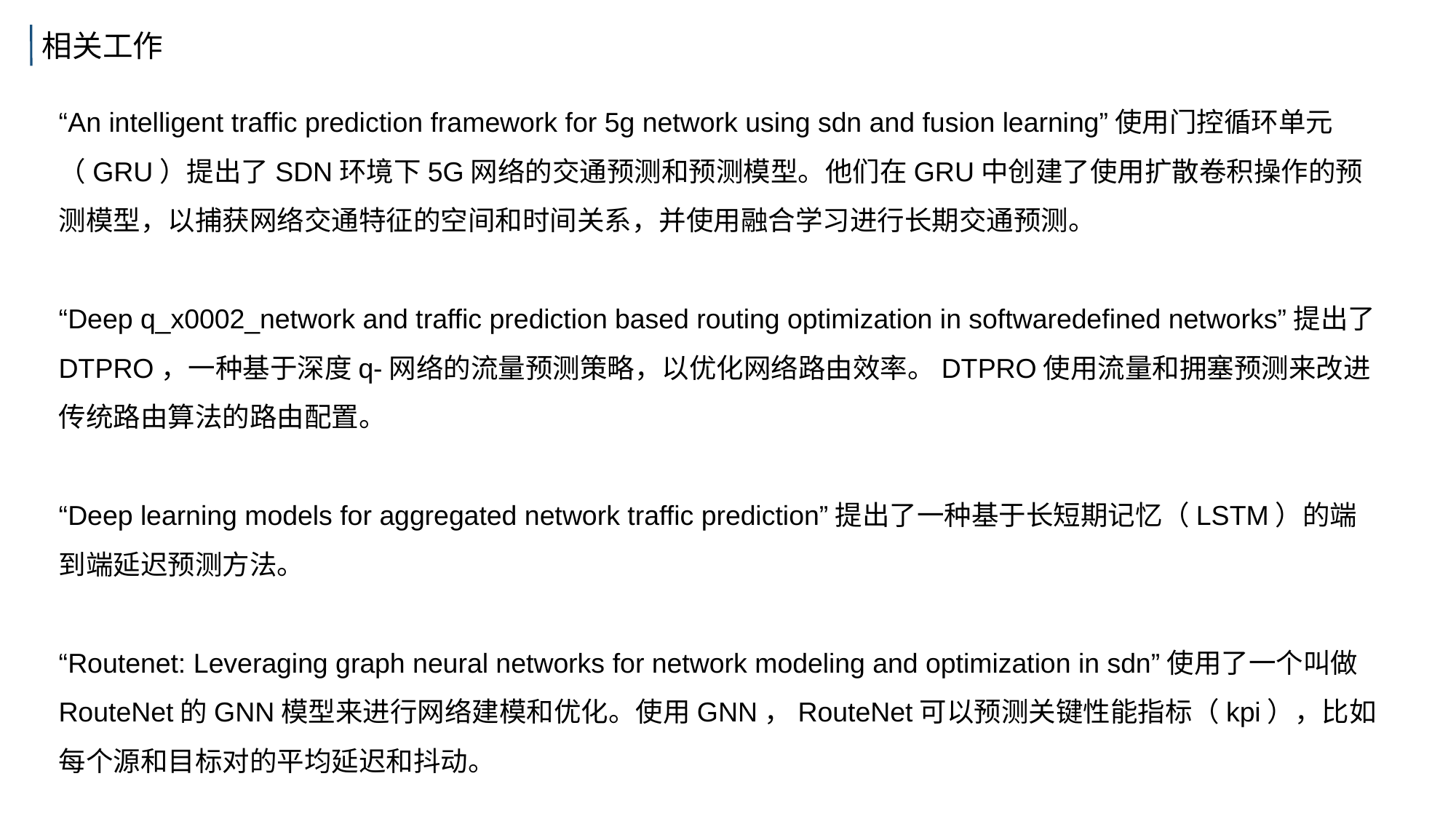

相关工作
“An intelligent traffic prediction framework for 5g network using sdn and fusion learning”使用门控循环单元（GRU）提出了SDN环境下5G网络的交通预测和预测模型。他们在GRU中创建了使用扩散卷积操作的预测模型，以捕获网络交通特征的空间和时间关系，并使用融合学习进行长期交通预测。

“Deep q_x0002_network and traffic prediction based routing optimization in softwaredefined networks”提出了DTPRO，一种基于深度q-网络的流量预测策略，以优化网络路由效率。DTPRO使用流量和拥塞预测来改进传统路由算法的路由配置。

“Deep learning models for aggregated network traffic prediction”提出了一种基于长短期记忆（LSTM）的端到端延迟预测方法。

“Routenet: Leveraging graph neural networks for network modeling and optimization in sdn”使用了一个叫做RouteNet的GNN模型来进行网络建模和优化。使用GNN，RouteNet可以预测关键性能指标（kpi），比如每个源和目标对的平均延迟和抖动。